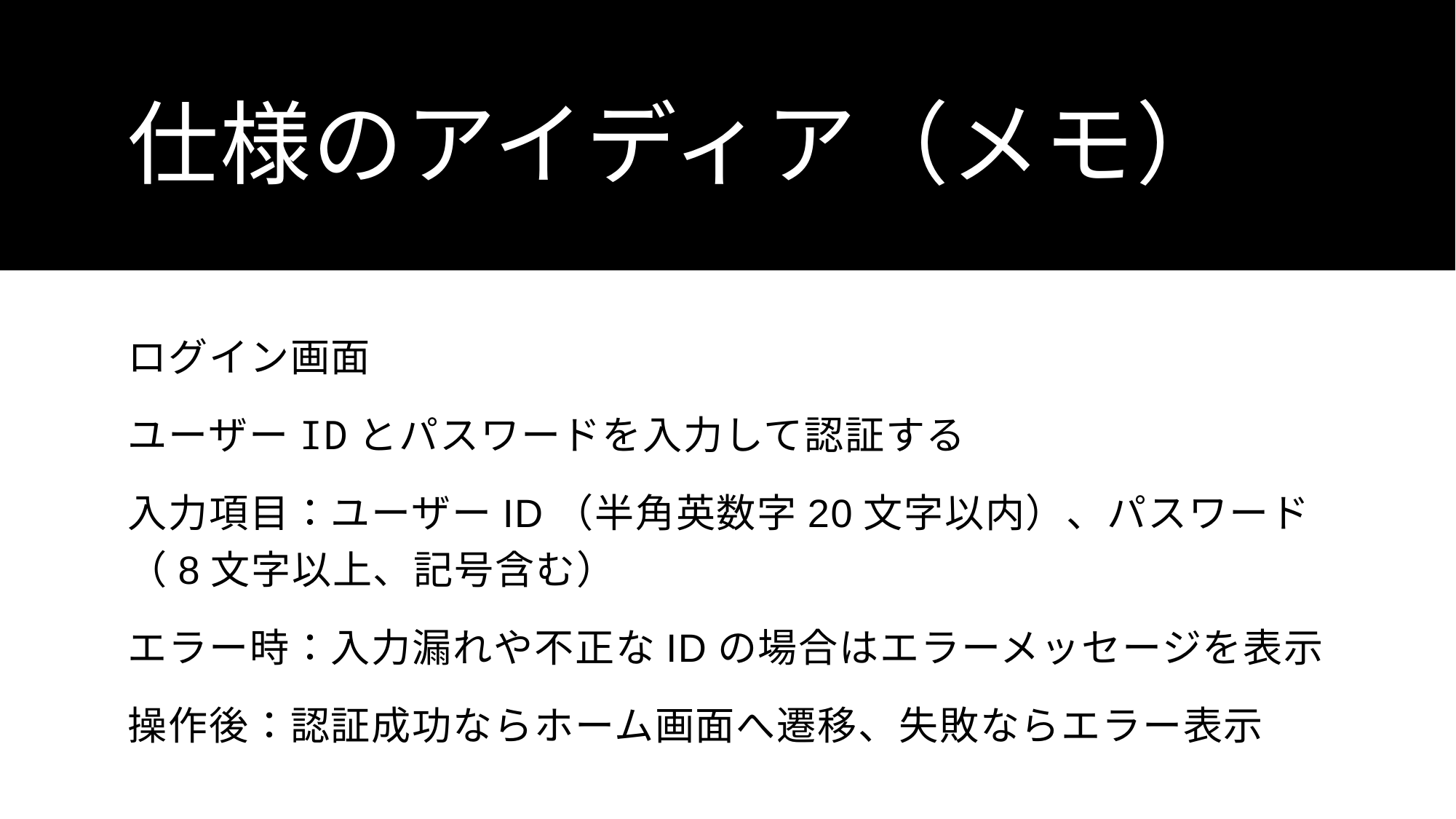

# 仕様のアイディア（メモ）
ログイン画面
ユーザーIDとパスワードを入力して認証する
入力項目：ユーザーID（半角英数字20文字以内）、パスワード（8文字以上、記号含む）
エラー時：入力漏れや不正なIDの場合はエラーメッセージを表示
操作後：認証成功ならホーム画面へ遷移、失敗ならエラー表示